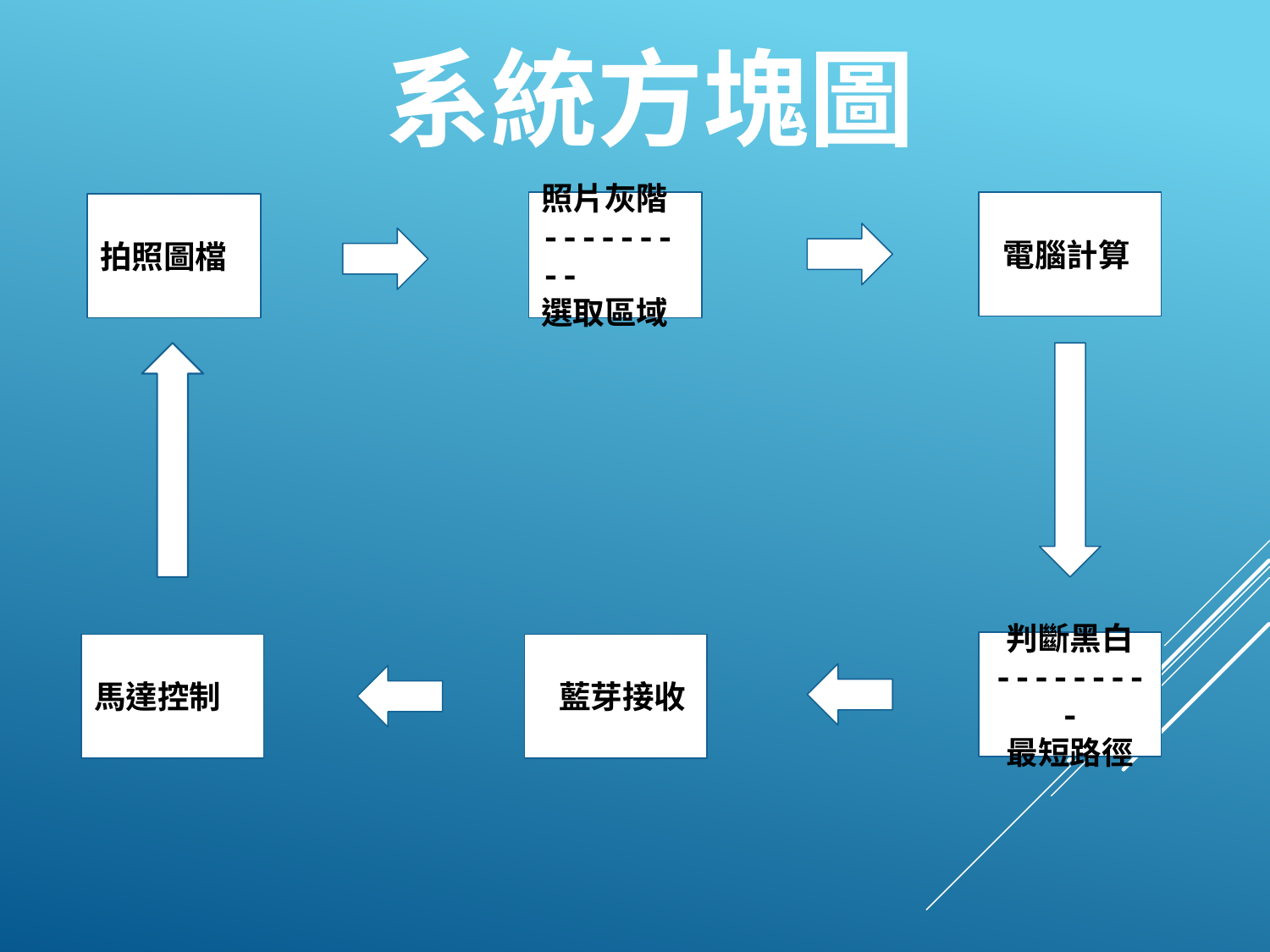

# 系統方塊圖
照片灰階
---------
選取區域
電腦計算
拍照圖檔

判斷黑白
---------
最短路徑
馬達控制
  藍芽接收